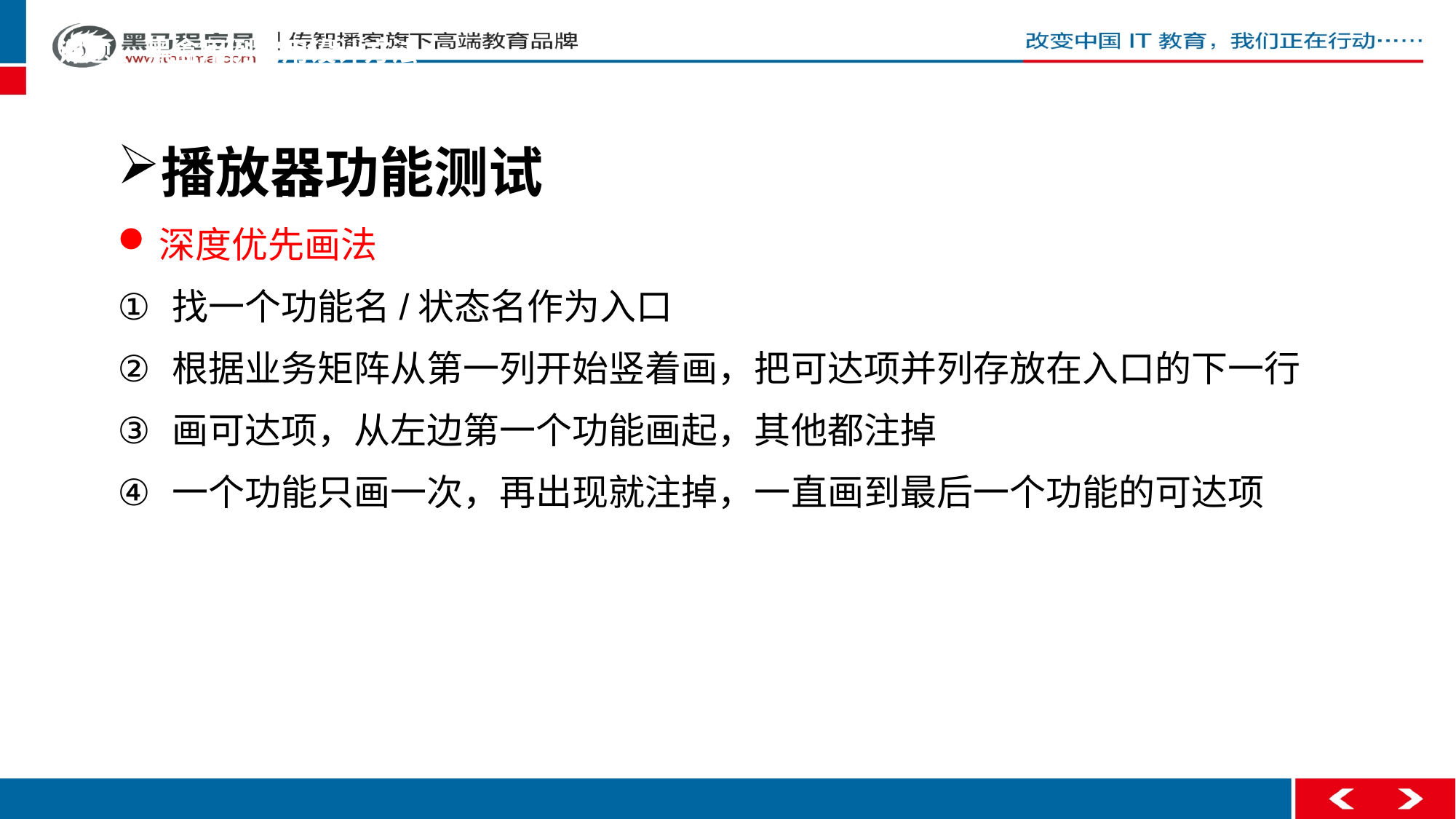

课题 、黑盒用例常用设计方法
播放器功能测试
深度优先画法
找一个功能名/状态名作为入口
根据业务矩阵从第一列开始竖着画，把可达项并列存放在入口的下一行
画可达项，从左边第一个功能画起，其他都注掉
一个功能只画一次，再出现就注掉，一直画到最后一个功能的可达项